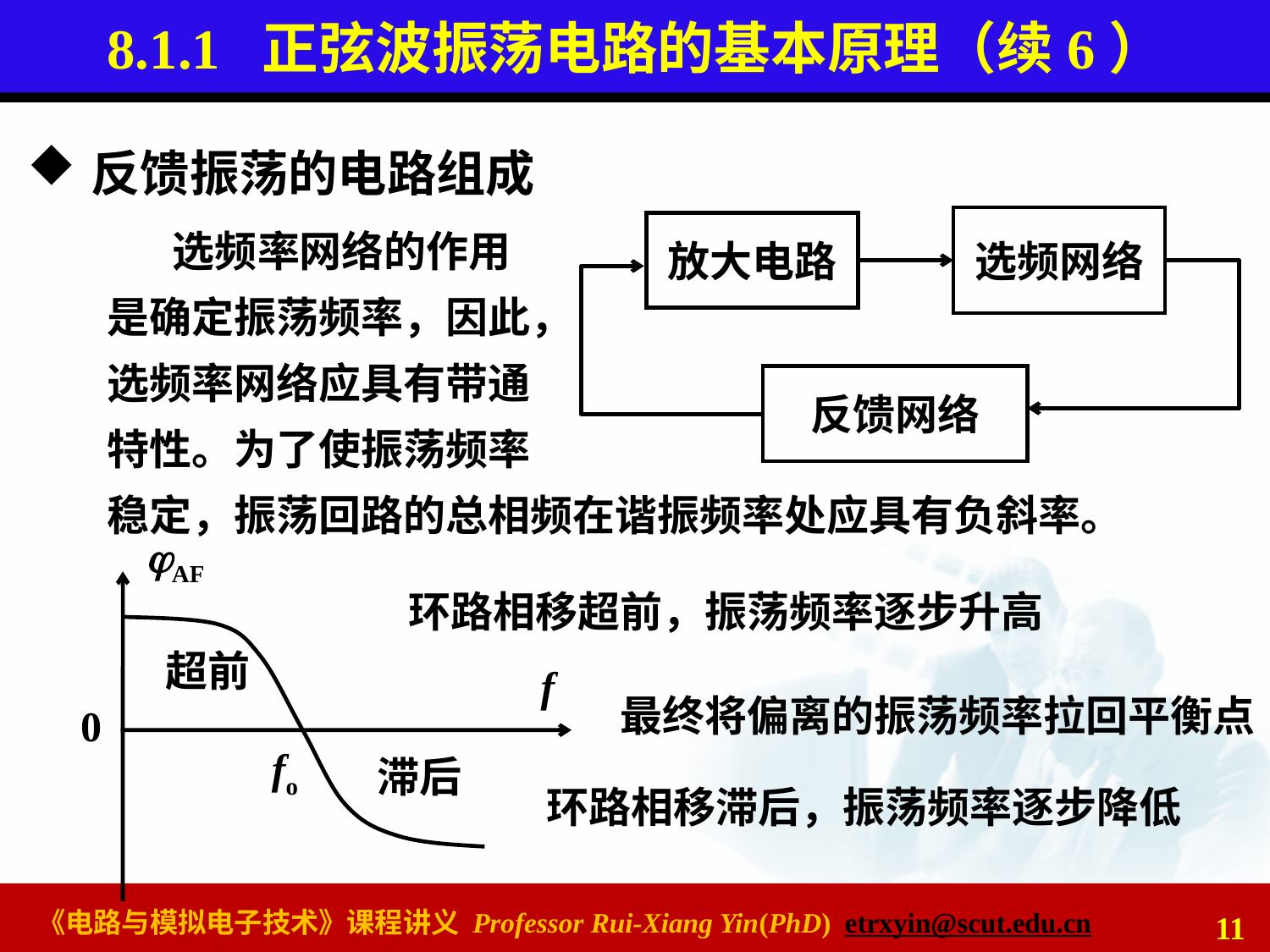

# 8.1.1  正弦波振荡电路的基本原理（续6）
反馈振荡的电路组成
选频率网络的作用
是确定振荡频率，因此，
选频率网络应具有带通
特性。为了使振荡频率
稳定，振荡回路的总相频在谐振频率处应具有负斜率。
选频网络
放大电路

反馈网络
ϕAF

超前
f
0

fo
滞后
环路相移超前，振荡频率逐步升高
最终将偏离的振荡频率拉回平衡点
环路相移滞后，振荡频率逐步降低
11